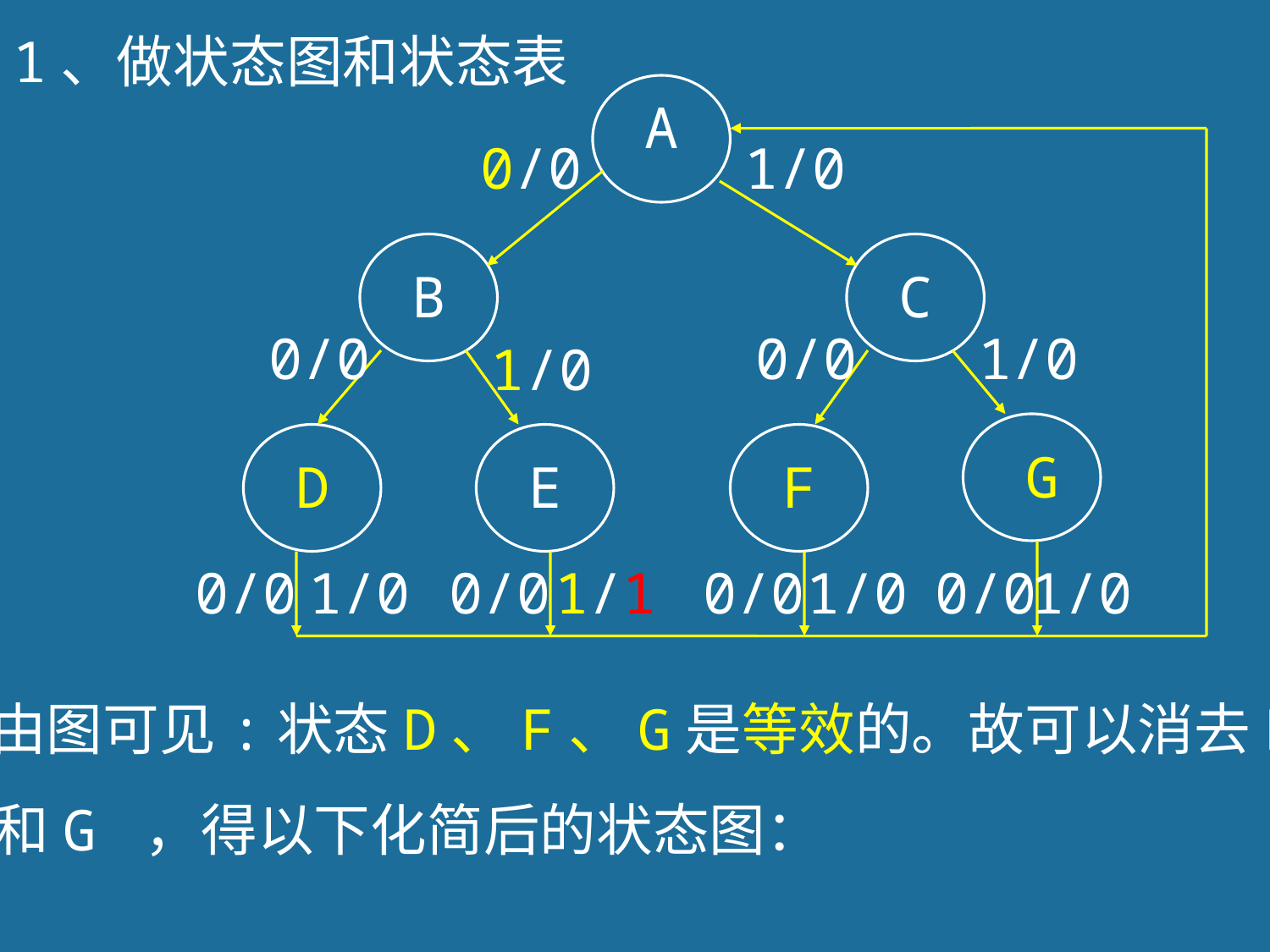

1、做状态图和状态表

A
0/0

B
1/0

C

0/0

1/0

0/0

D
0/0

F
1/0

G
1/0

E

0/0
1/0
0/0

1/1
0/0
1/0

由图可见:状态D、F、G是等效的。故可以消去F
和G ，得以下化简后的状态图：
213